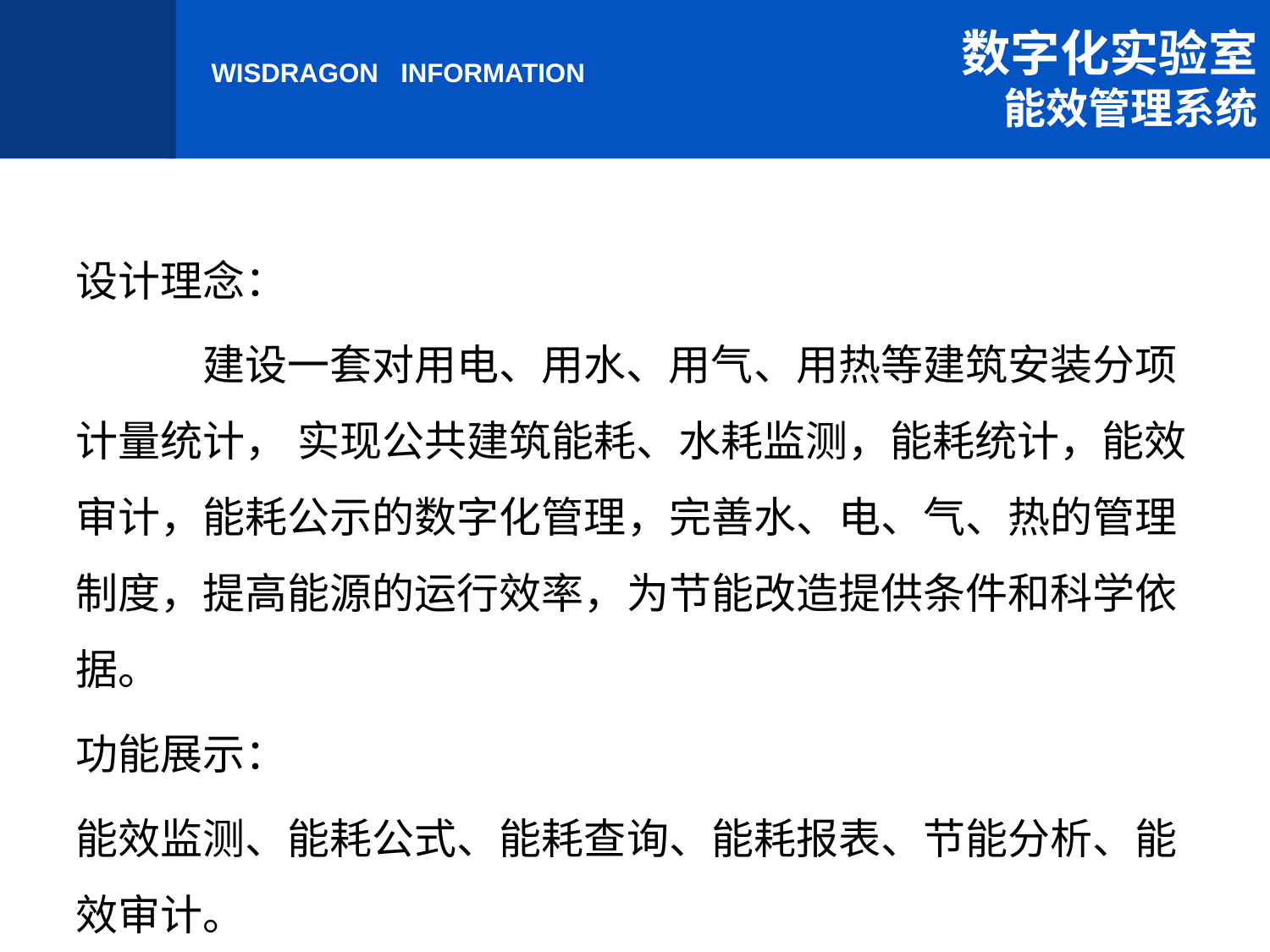

数字化实验室
能效管理系统
设计理念：
	建设一套对用电、用水、用气、用热等建筑安装分项计量统计， 实现公共建筑能耗、水耗监测，能耗统计，能效审计，能耗公示的数字化管理，完善水、电、气、热的管理制度，提高能源的运行效率，为节能改造提供条件和科学依据。
功能展示：
能效监测、能耗公式、能耗查询、能耗报表、节能分析、能效审计。